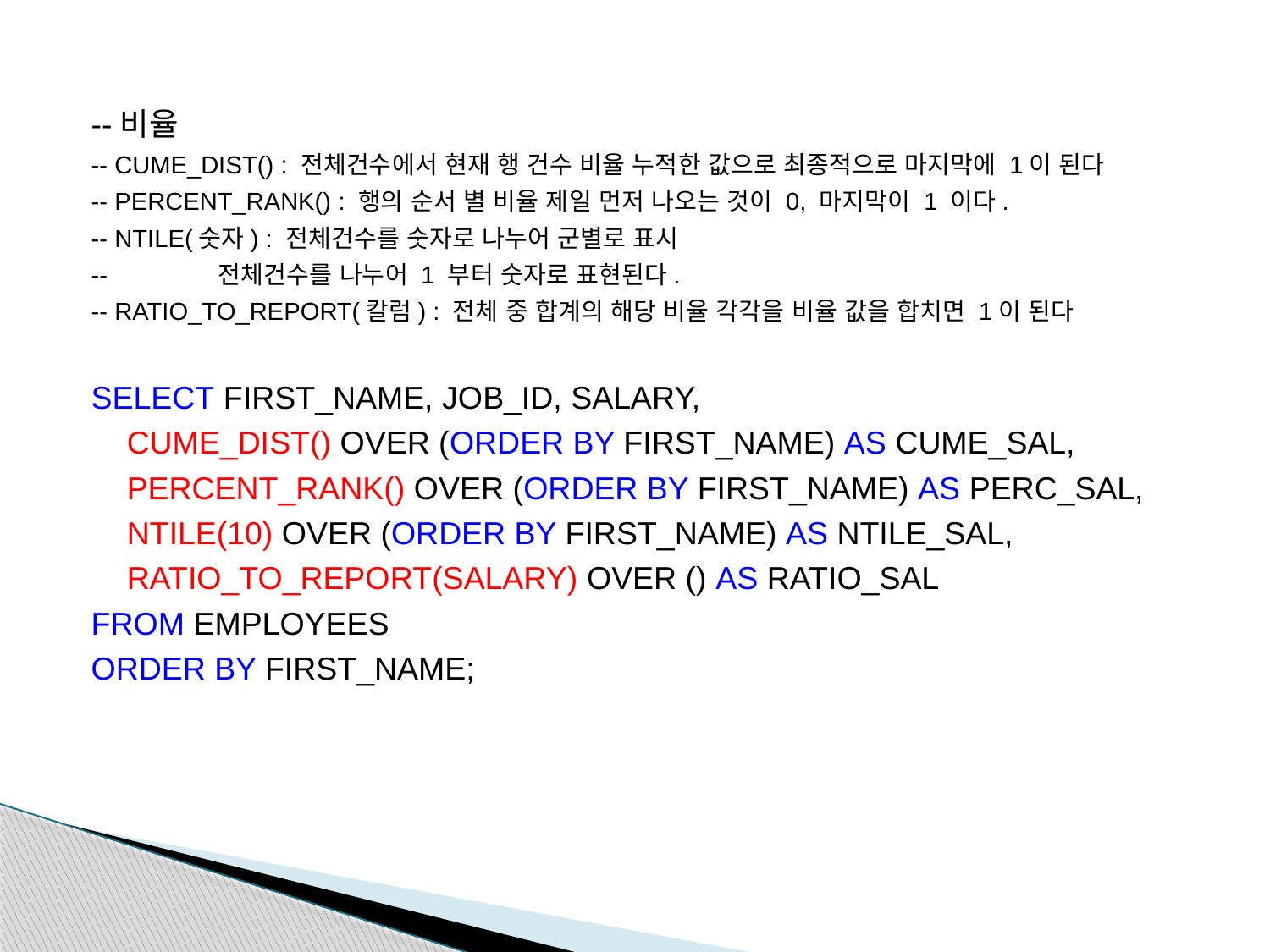

--비율
-- CUME_DIST() : 전체건수에서 현재 행 건수 비율 누적한 값으로 최종적으로 마지막에 1이 된다
-- PERCENT_RANK() : 행의 순서 별 비율 제일 먼저 나오는 것이 0, 마지막이 1 이다.
-- NTILE(숫자) : 전체건수를 숫자로 나누어 군별로 표시
--               전체건수를 나누어 1 부터 숫자로 표현된다.
-- RATIO_TO_REPORT(칼럼) : 전체 중 합계의 해당 비율 각각을 비율 값을 합치면 1이 된다

SELECT FIRST_NAME, JOB_ID, SALARY,
	CUME_DIST() OVER (ORDER BY FIRST_NAME) AS CUME_SAL,
	PERCENT_RANK() OVER (ORDER BY FIRST_NAME) AS PERC_SAL,
	NTILE(10) OVER (ORDER BY FIRST_NAME) AS NTILE_SAL,
	RATIO_TO_REPORT(SALARY) OVER () AS RATIO_SAL
FROM EMPLOYEES
ORDER BY FIRST_NAME;